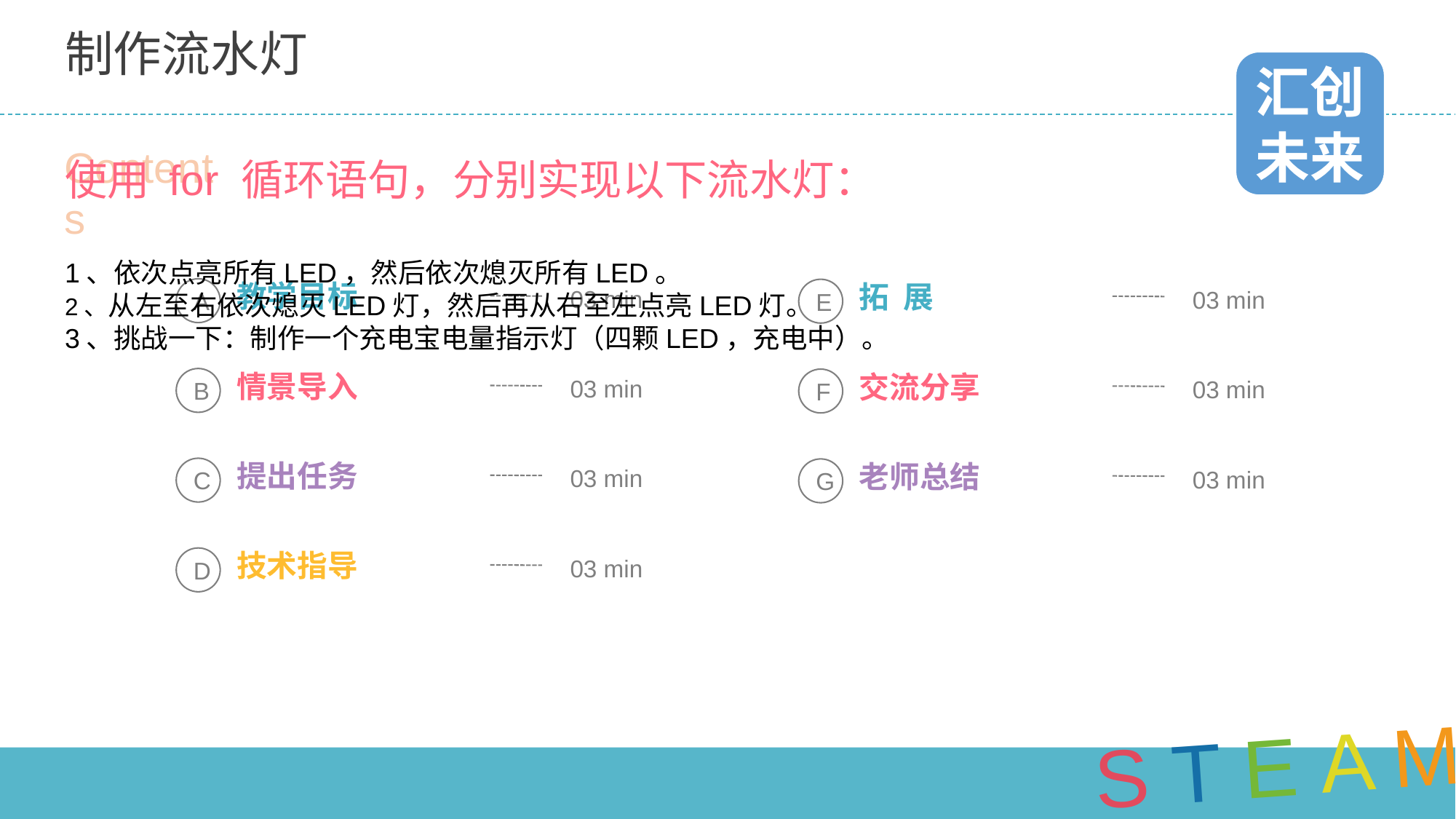

# 制作流水灯
使用 for 循环语句，分别实现以下流水灯：

1、依次点亮所有LED，然后依次熄灭所有LED。
2、从左至右依次熄灭LED灯，然后再从右至左点亮LED灯。
3、挑战一下：制作一个充电宝电量指示灯（四颗LED，充电中）。